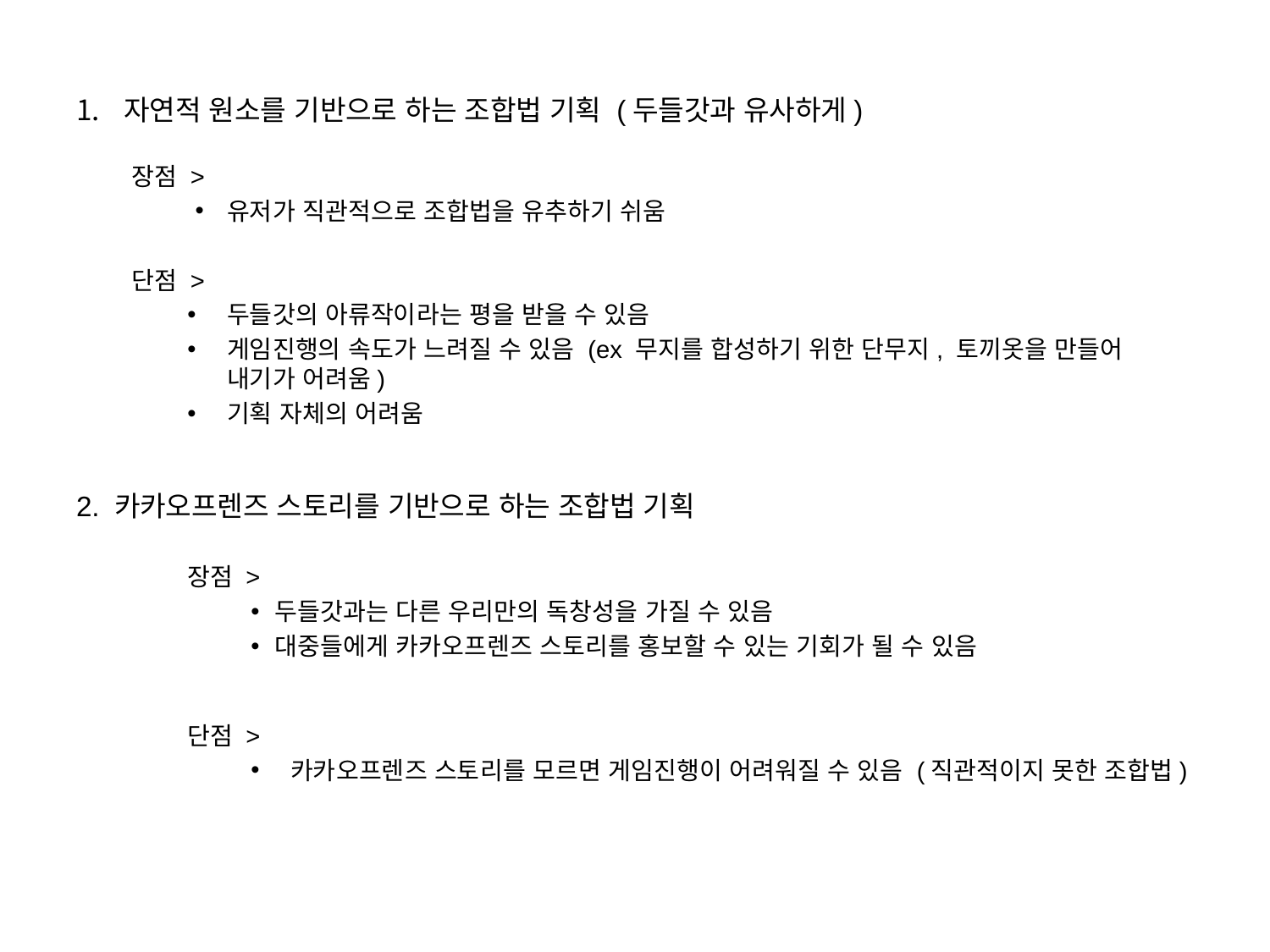

자연적 원소를 기반으로 하는 조합법 기획 (두들갓과 유사하게)

장점 >
유저가 직관적으로 조합법을 유추하기 쉬움

단점 >
두들갓의 아류작이라는 평을 받을 수 있음
게임진행의 속도가 느려질 수 있음 (ex 무지를 합성하기 위한 단무지, 토끼옷을 만들어 내기가 어려움)
기획 자체의 어려움

2. 카카오프렌즈 스토리를 기반으로 하는 조합법 기획

장점 >
두들갓과는 다른 우리만의 독창성을 가질 수 있음
대중들에게 카카오프렌즈 스토리를 홍보할 수 있는 기회가 될 수 있음

단점 >
카카오프렌즈 스토리를 모르면 게임진행이 어려워질 수 있음 (직관적이지 못한 조합법)